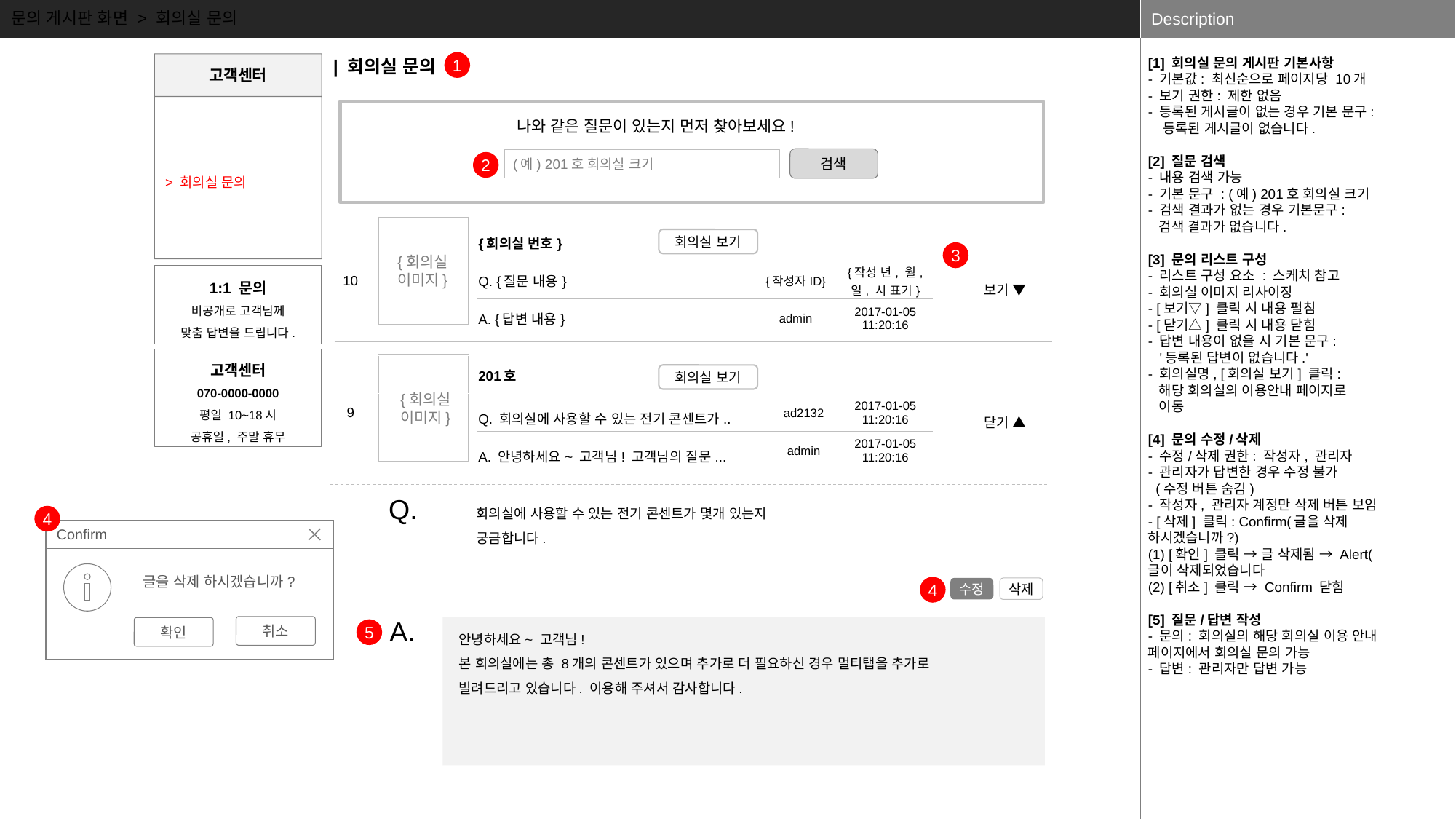

문의 게시판 화면 > 회의실 문의

[1] 회의실 문의 게시판 기본사항
- 기본값: 최신순으로 페이지당 10개
- 보기 권한: 제한 없음
- 등록된 게시글이 없는 경우 기본 문구:
   등록된 게시글이 없습니다.

[2] 질문 검색
- 내용 검색 가능
- 기본 문구 : (예) 201호 회의실 크기
- 검색 결과가 없는 경우 기본문구:
  검색 결과가 없습니다.

[3] 문의 리스트 구성
- 리스트 구성 요소 : 스케치 참고
- 회의실 이미지 리사이징
- [보기▽] 클릭 시 내용 펼침
- [닫기△] 클릭 시 내용 닫힘
- 답변 내용이 없을 시 기본 문구:
   '등록된 답변이 없습니다.'
- 회의실명, [회의실 보기] 클릭:
  해당 회의실의 이용안내 페이지로
  이동

[4] 문의 수정/삭제
- 수정/삭제 권한: 작성자, 관리자
- 관리자가 답변한 경우 수정 불가
  (수정 버튼 숨김)
- 작성자, 관리자 계정만 삭제 버튼 보임
- [삭제] 클릭: Confirm(글을 삭제 하시겠습니까?)
(1) [확인] 클릭 → 글 삭제됨 → Alert(글이 삭제되었습니다
(2) [취소] 클릭 → Confirm 닫힘

[5] 질문/답변 작성
- 문의: 회의실의 해당 회의실 이용 안내 페이지에서 회의실 문의 가능
- 답변: 관리자만 답변 가능

 | 회의실 문의
1
고객센터
> 회의실 문의

나와 같은 질문이 있는지 먼저 찾아보세요!
검색
 (예) 201호 회의실 크기
2
|  |
| --- |
| 10 |  | {회의실 번호} |  |  |  |
| --- | --- | --- | --- | --- | --- |
|  |  | Q. {질문 내용} | {작성자ID} | {작성 년, 월, 일, 시 표기} |  |
|  |  | A. {답변 내용} | admin | 2017-01-05 11:20:16 |  |
회의실 보기
3
{회의실
이미지}
1:1 문의
비공개로 고객님께
맞춤 답변을 드립니다.
보기 ▼
고객센터
070-0000-0000
평일 10~18시
공휴일, 주말 휴무
|  |
| --- |
| 9 |  | 201호 |  |  |  |
| --- | --- | --- | --- | --- | --- |
|  |  | Q. 회의실에 사용할 수 있는 전기 콘센트가.. | ad2132 | 2017-01-05 11:20:16 |  |
|  |  | A. 안녕하세요~ 고객님! 고객님의 질문... | admin | 2017-01-05 11:20:16 |  |
회의실 보기
{회의실
이미지}
닫기 ▲
Q.
회의실에 사용할 수 있는 전기 콘센트가 몇개 있는지
궁금합니다.
4
Confirm

글을 삭제 하시겠습니까?

확인
Abort
Cancel
취소
4
수정
삭제
A.

안녕하세요~ 고객님!
본 회의실에는 총 8개의 콘센트가 있으며 추가로 더 필요하신 경우 멀티탭을 추가로
빌려드리고 있습니다. 이용해 주셔서 감사합니다.
5